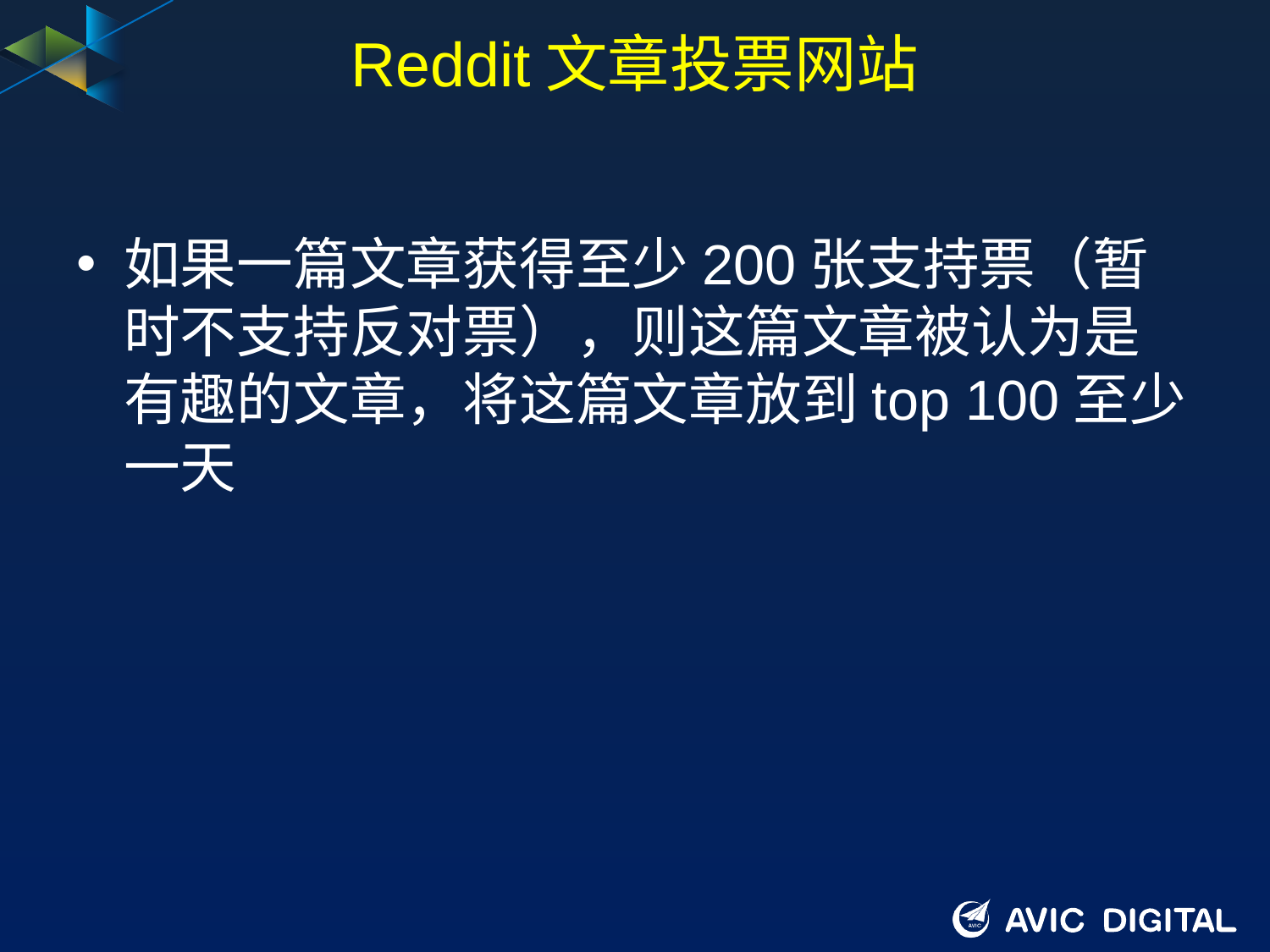

# Reddit文章投票网站
如果一篇文章获得至少200张支持票（暂时不支持反对票），则这篇文章被认为是有趣的文章，将这篇文章放到top 100至少一天